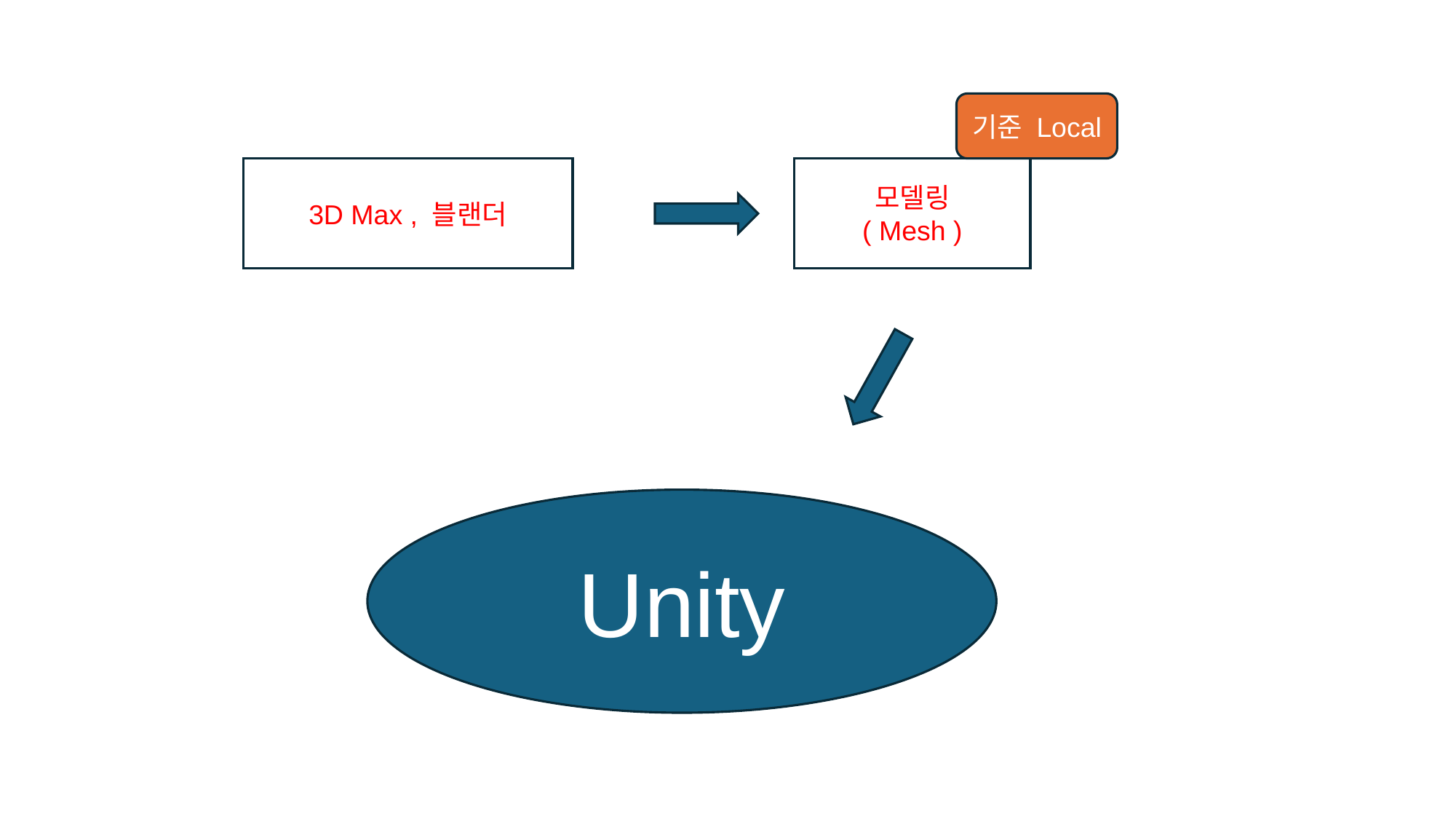

기준 Local
3D Max , 블랜더
모델링
( Mesh )

Unity